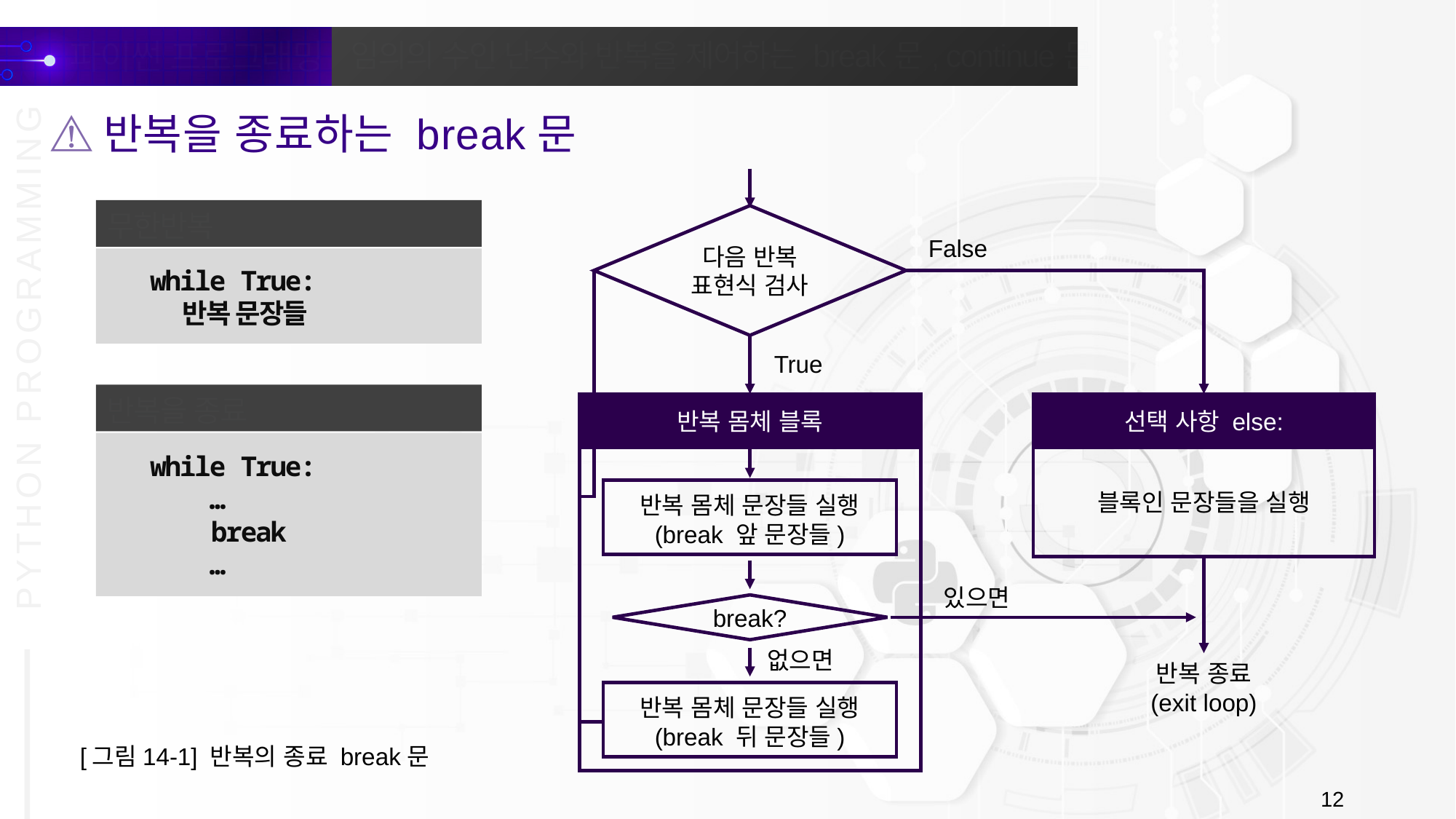

반복을 종료하는 break문
다음 반복
표현식 검사
False
True
반복 몸체 블록
선택 사항 else:

블록인 문장들을 실행
반복 몸체 문장들 실행
(break 앞 문장들)
있으면
break?
없으면
반복 종료
(exit loop)

반복 몸체 문장들 실행
(break 뒤 문장들)

무한반복
while True:
    반복 문장들

반복을 종료
while True:
    …
    break
    …
[그림14-1] 반복의 종료 break문
12